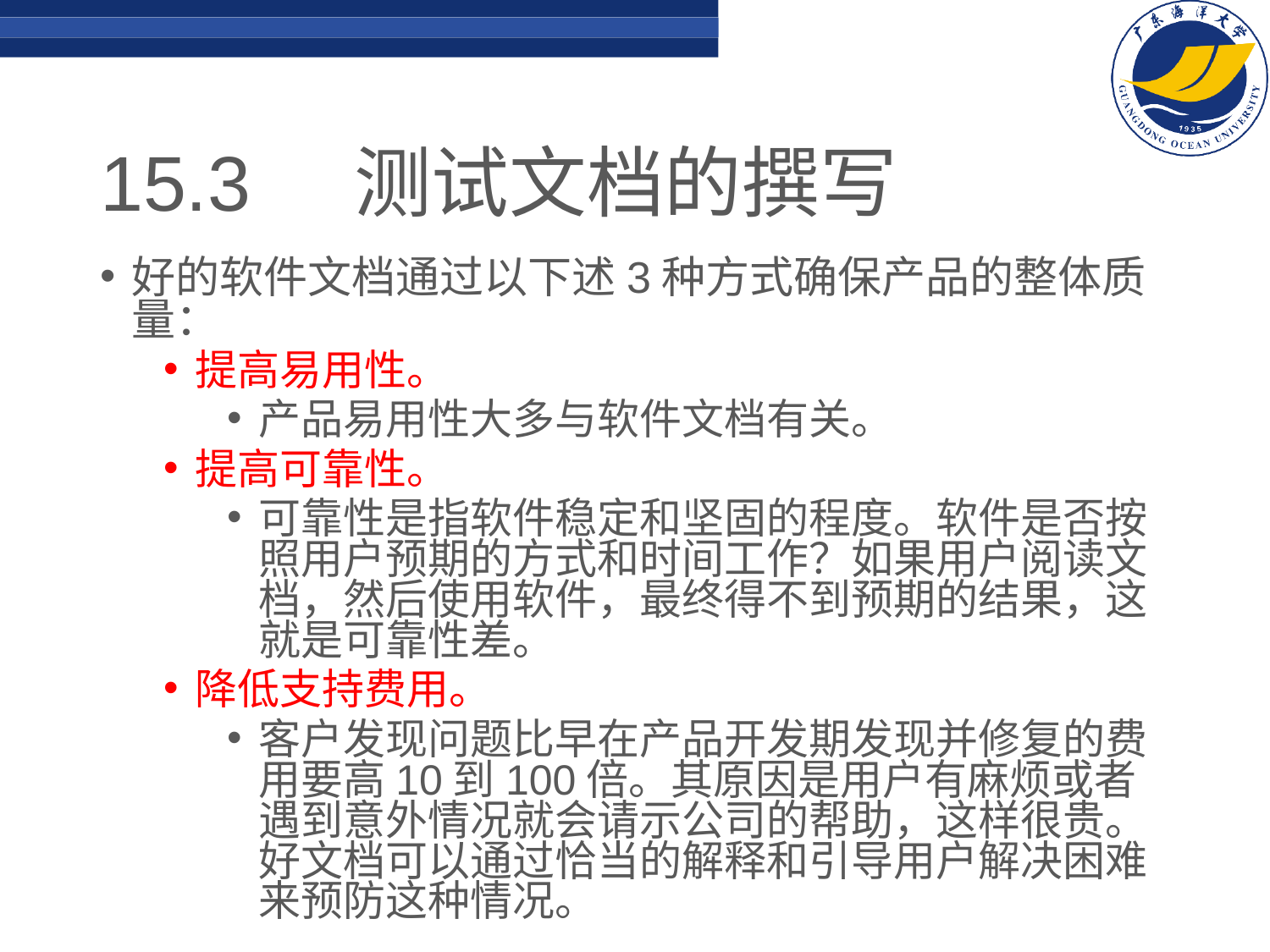

# 15.3	测试文档的撰写
好的软件文档通过以下述3种方式确保产品的整体质量：
提高易用性。
产品易用性大多与软件文档有关。
提高可靠性。
可靠性是指软件稳定和坚固的程度。软件是否按照用户预期的方式和时间工作？如果用户阅读文档，然后使用软件，最终得不到预期的结果，这就是可靠性差。
降低支持费用。
客户发现问题比早在产品开发期发现并修复的费用要高10到100倍。其原因是用户有麻烦或者遇到意外情况就会请示公司的帮助，这样很贵。好文档可以通过恰当的解释和引导用户解决困难来预防这种情况。
21